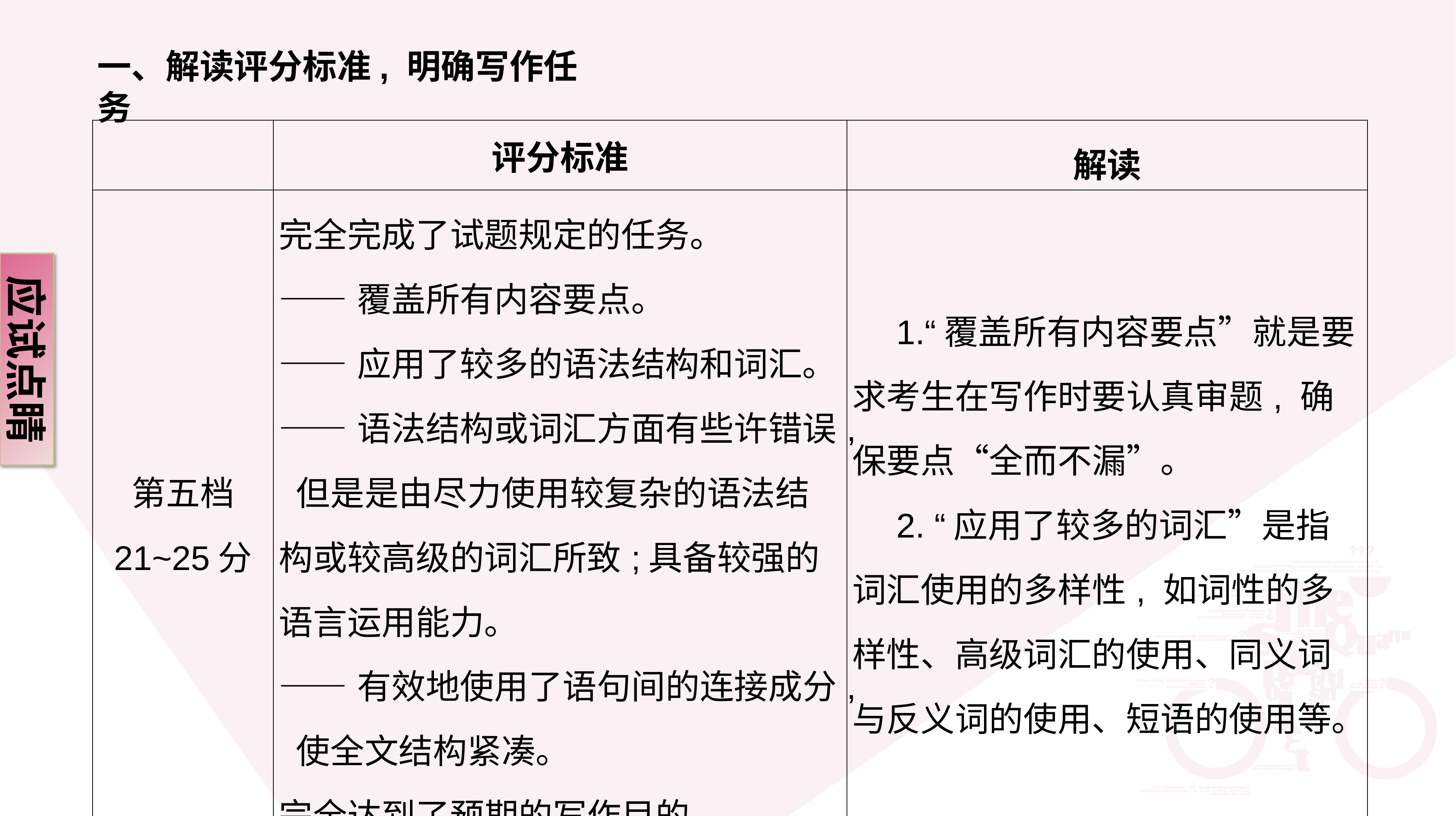

一、解读评分标准, 明确写作任务
|  | 评分标准 | 解读 |
| --- | --- | --- |
| 第五档 21~25分 | 完全完成了试题规定的任务。 ——覆盖所有内容要点。 ——应用了较多的语法结构和词汇。 ——语法结构或词汇方面有些许错误, 但是是由尽力使用较复杂的语法结构或较高级的词汇所致;具备较强的语言运用能力。 ——有效地使用了语句间的连接成分, 使全文结构紧凑。 完全达到了预期的写作目的。 | 1.“覆盖所有内容要点”就是要求考生在写作时要认真审题, 确保要点“全而不漏”。 　2. “应用了较多的词汇”是指词汇使用的多样性, 如词性的多样性、高级词汇的使用、同义词与反义词的使用、短语的使用等。 |
应试点睛